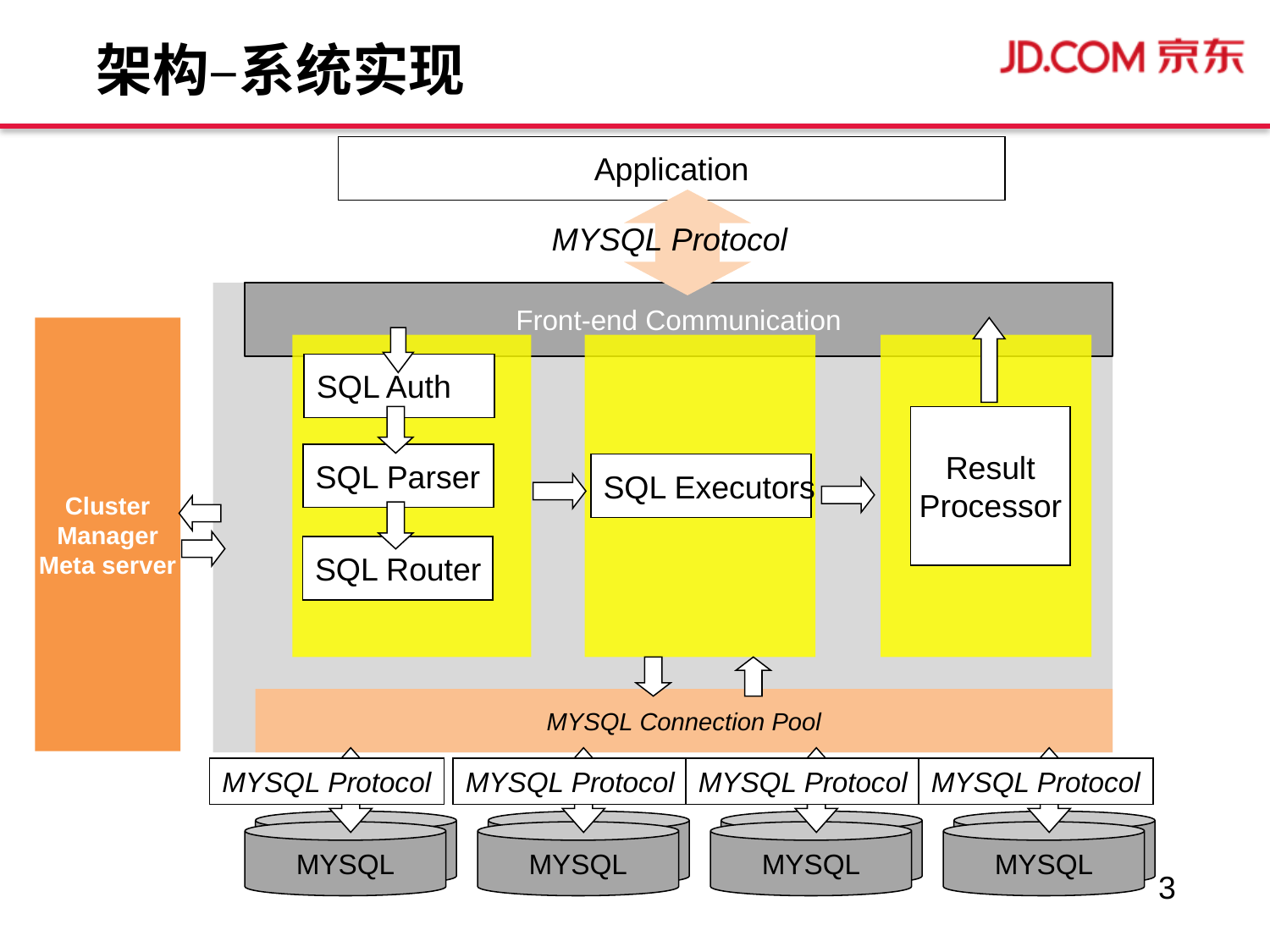

架构–系统实现
Application

MYSQL Protocol
Front-end Communication

Cluster
Manager
Meta server

SQL Auth

Result
Processor
SQL Parser
SQL Executors

SQL Router

MYSQL Connection Pool

MYSQL Protocol
MYSQL Protocol
MYSQL Protocol
MYSQL Protocol
MYSQL
MYSQL
MYSQL
MYSQL
MYSQL
MYSQL
MYSQL
MYSQL
3